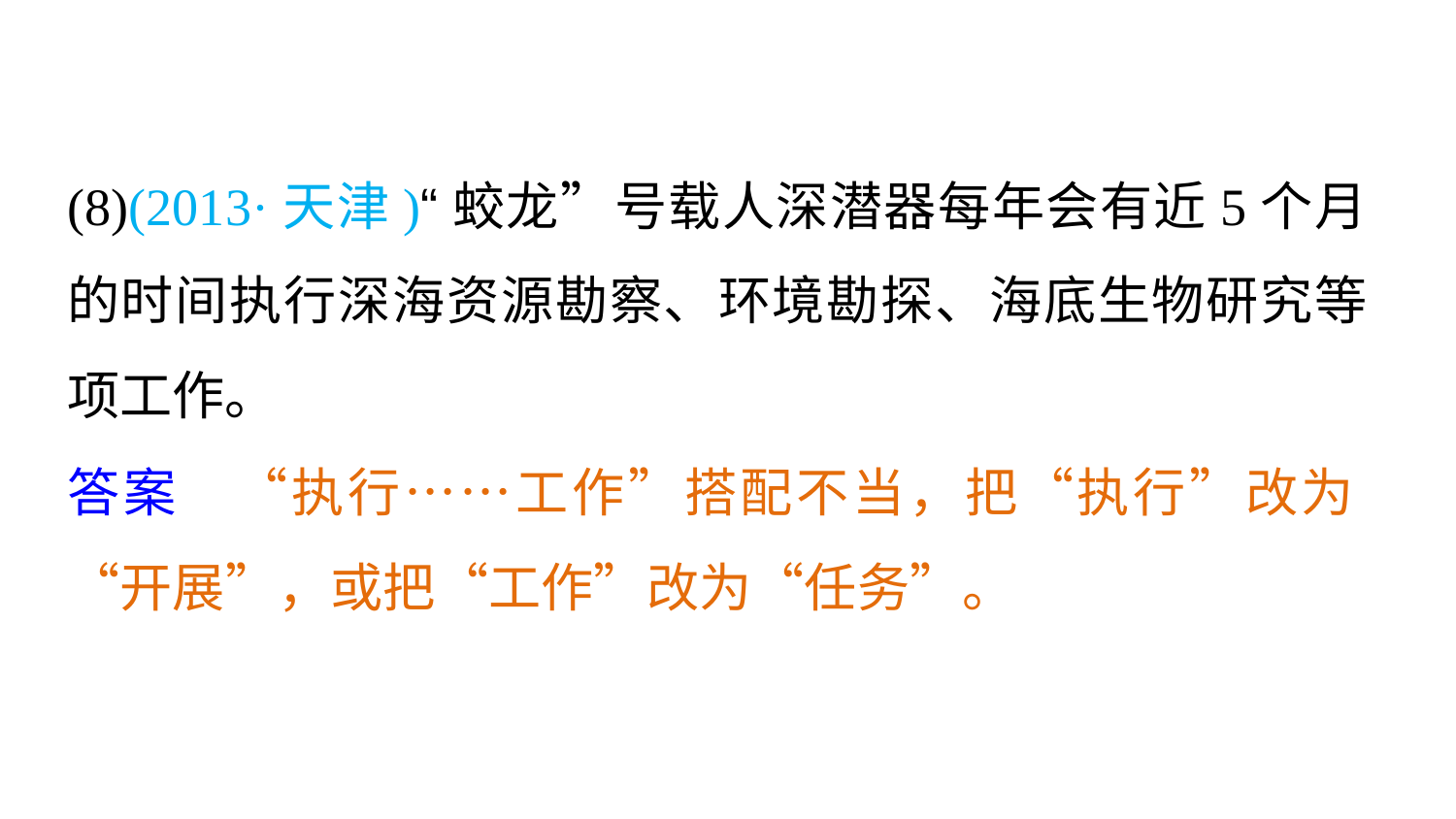

(8)(2013·天津)“蛟龙”号载人深潜器每年会有近5个月的时间执行深海资源勘察、环境勘探、海底生物研究等项工作。
答案　“执行……工作”搭配不当，把“执行”改为“开展”，或把“工作”改为“任务”。